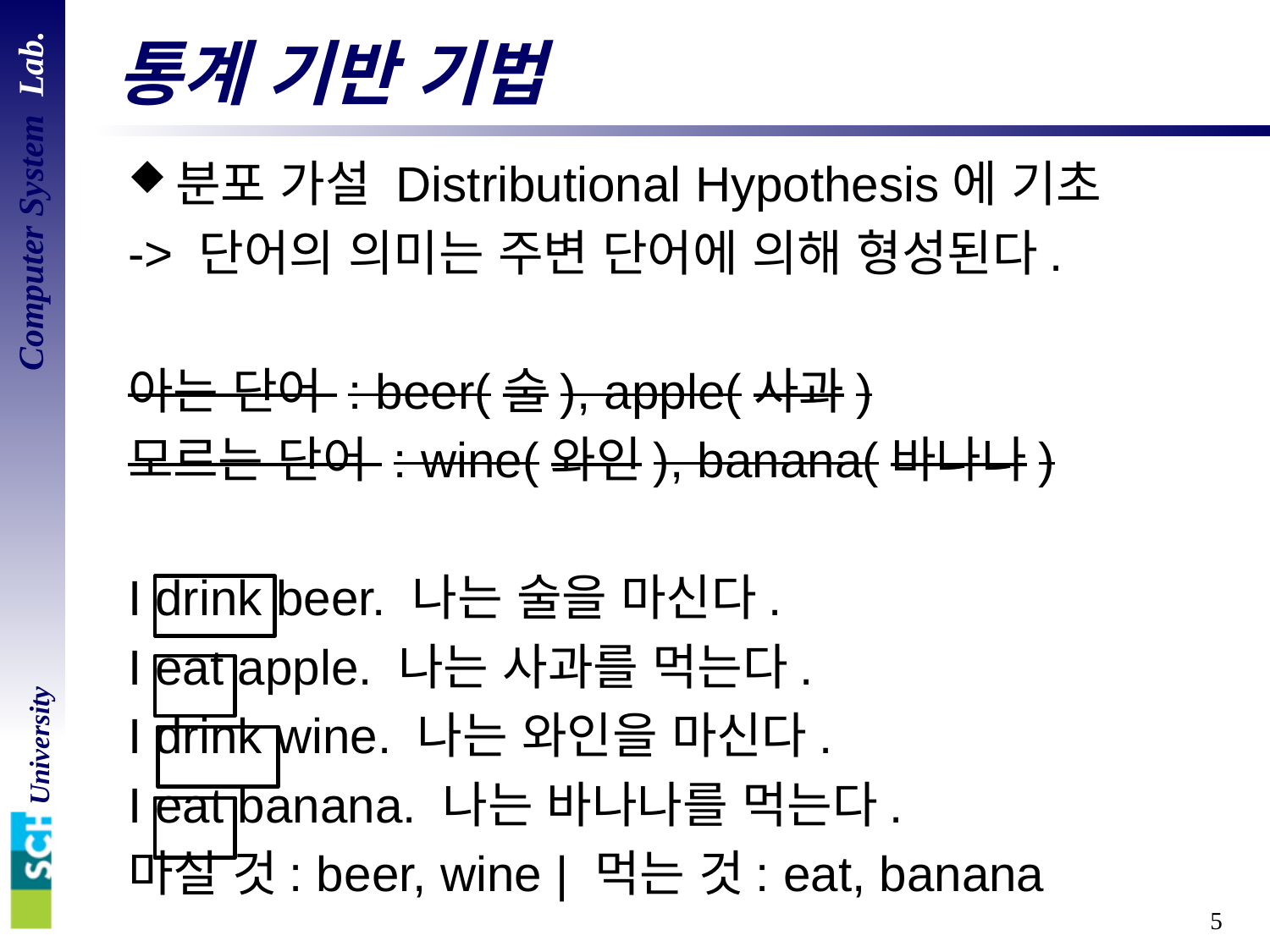

# 통계 기반 기법
분포 가설 Distributional Hypothesis에 기초
-> 단어의 의미는 주변 단어에 의해 형성된다.

아는 단어 : beer(술), apple(사과)
모르는 단어 : wine(와인), banana(바나나)

I drink beer. 나는 술을 마신다.
I eat apple. 나는 사과를 먹는다.
I drink wine. 나는 와인을 마신다.
I eat banana. 나는 바나나를 먹는다.
마실 것: beer, wine | 먹는 것: eat, banana